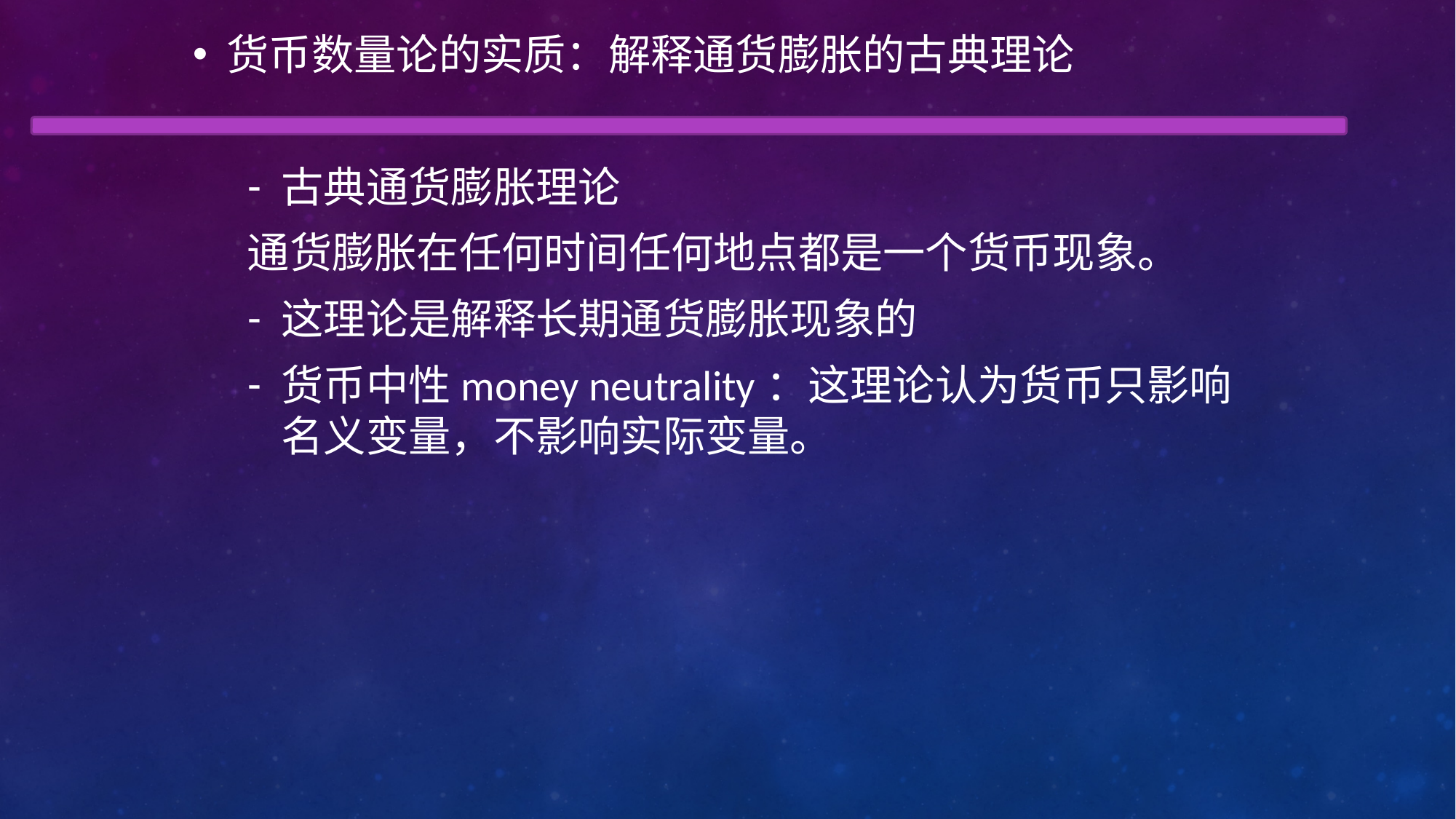

货币数量论的实质：解释通货膨胀的古典理论

古典通货膨胀理论
通货膨胀在任何时间任何地点都是一个货币现象。
这理论是解释长期通货膨胀现象的
货币中性money neutrality：这理论认为货币只影响名义变量，不影响实际变量。